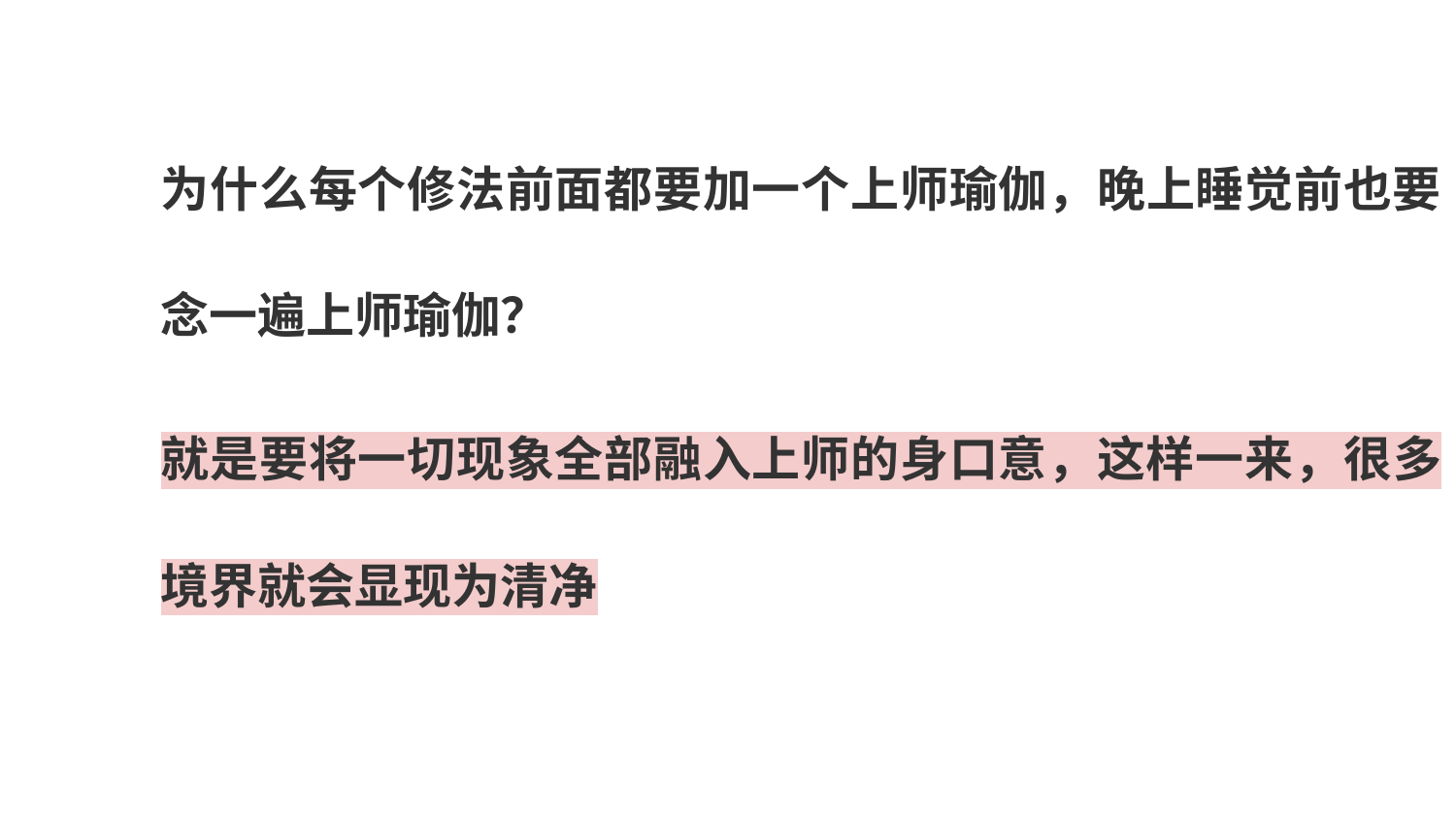

为什么每个修法前面都要加一个上师瑜伽，晚上睡觉前也要念一遍上师瑜伽？
就是要将一切现象全部融入上师的身口意，这样一来，很多境界就会显现为清净